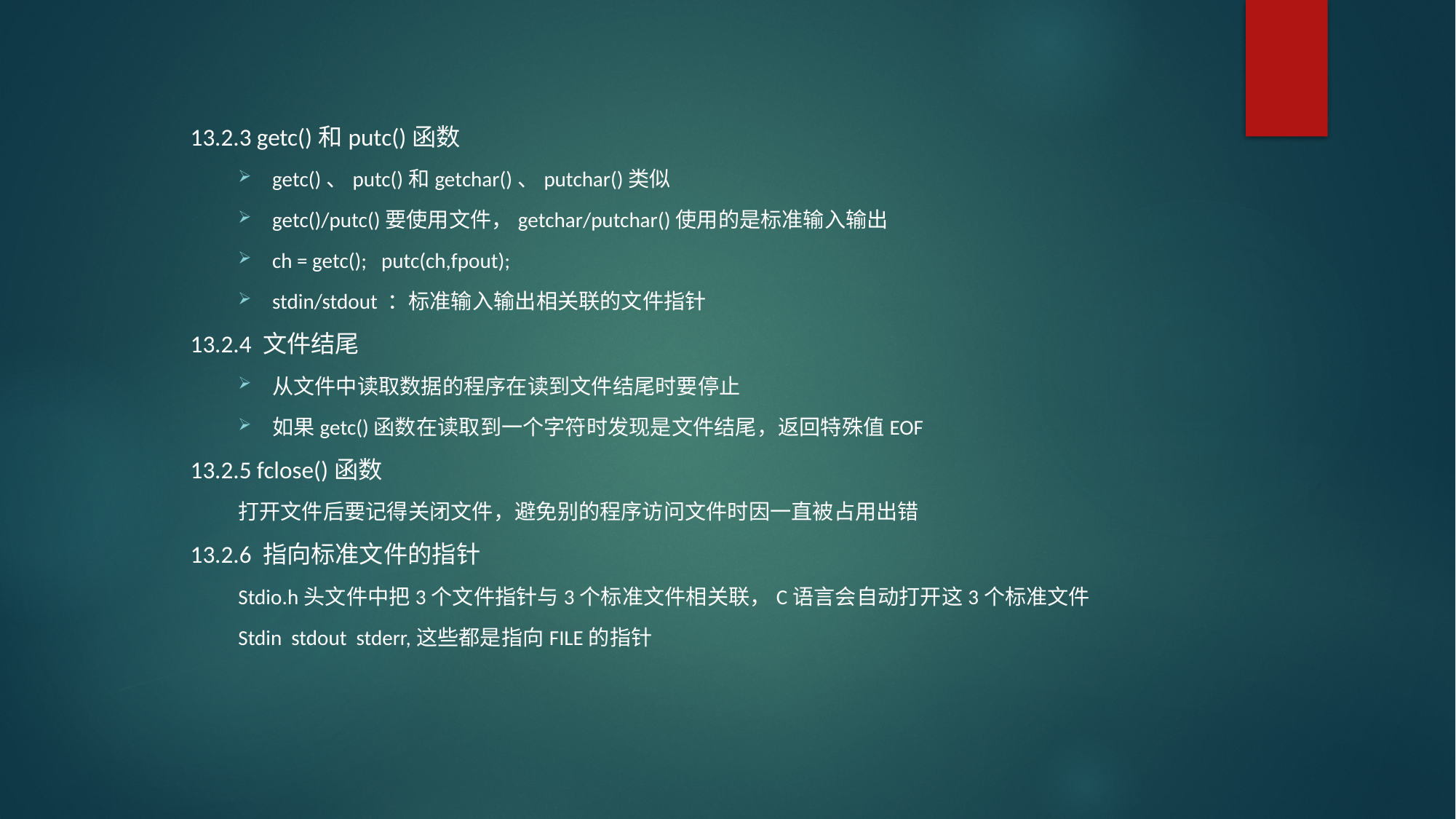

13.2.3 getc()和putc()函数
getc()、putc()和getchar()、putchar()类似
getc()/putc()要使用文件，getchar/putchar()使用的是标准输入输出
ch = getc();	putc(ch,fpout);
stdin/stdout ：标准输入输出相关联的文件指针
13.2.4 文件结尾
从文件中读取数据的程序在读到文件结尾时要停止
如果getc()函数在读取到一个字符时发现是文件结尾，返回特殊值EOF
13.2.5 fclose()函数
打开文件后要记得关闭文件，避免别的程序访问文件时因一直被占用出错
13.2.6 指向标准文件的指针
Stdio.h头文件中把3个文件指针与3个标准文件相关联，C语言会自动打开这3个标准文件
Stdin  stdout  stderr,这些都是指向FILE的指针